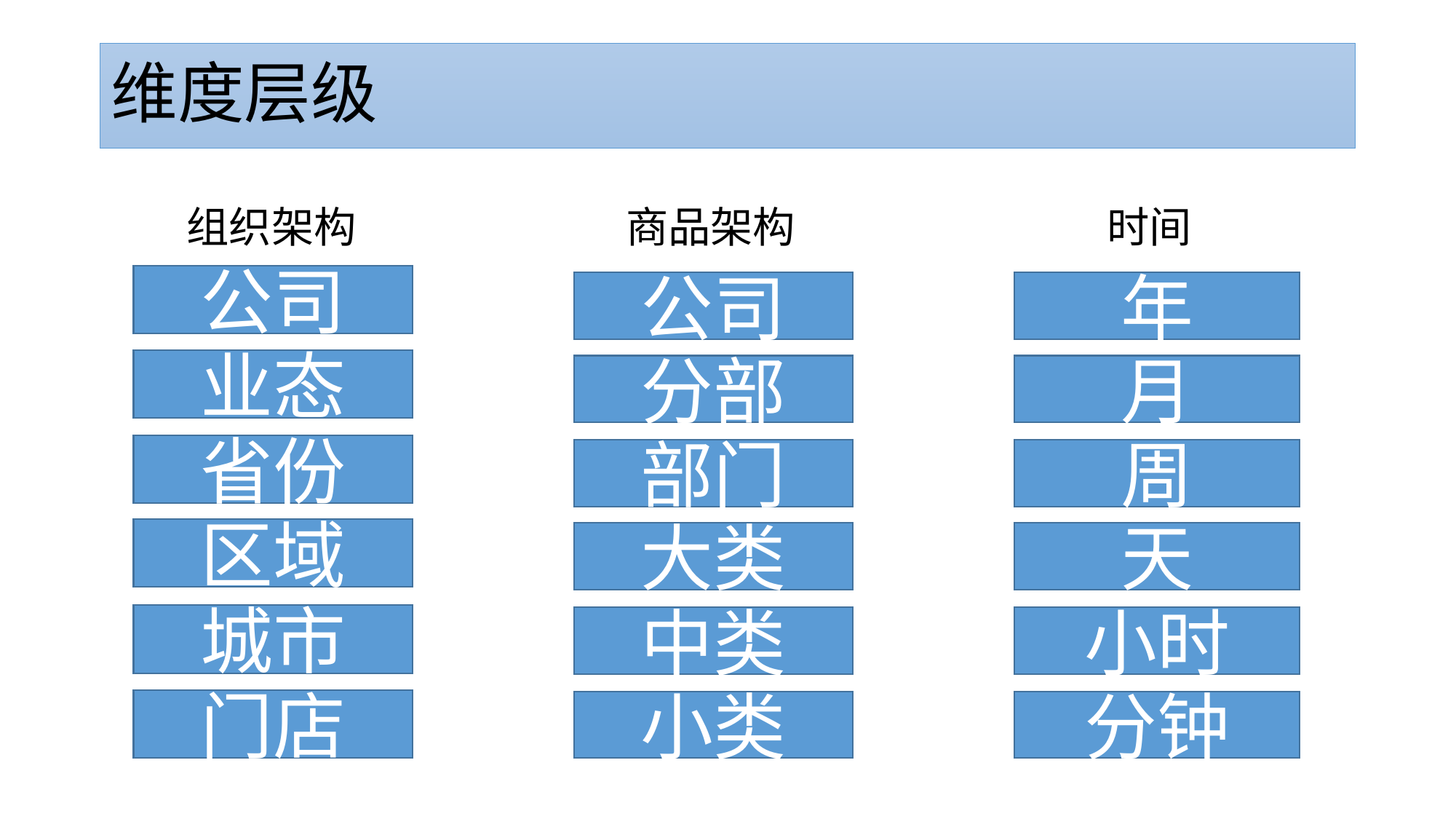

# 维度层级
组织架构
商品架构
时间

公司
业态
省份
区域
城市
门店
公司
分部
部门
大类
中类
小类
年
月
周
天
小时
分钟